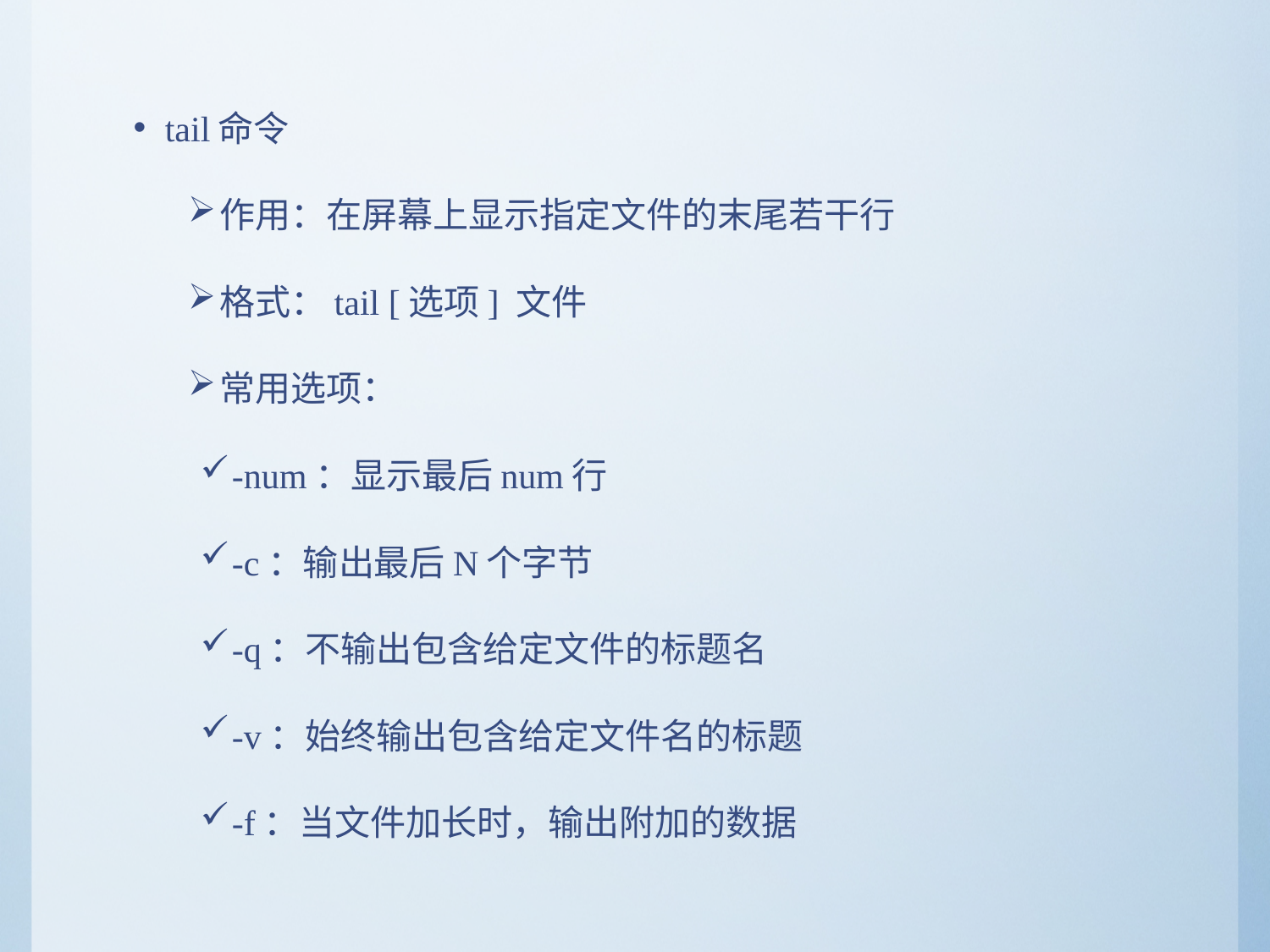

tail命令
作用：在屏幕上显示指定文件的末尾若干行
格式：tail [选项] 文件
常用选项：
-num：显示最后num行
-c：输出最后N个字节
-q：不输出包含给定文件的标题名
-v：始终输出包含给定文件名的标题
-f：当文件加长时，输出附加的数据